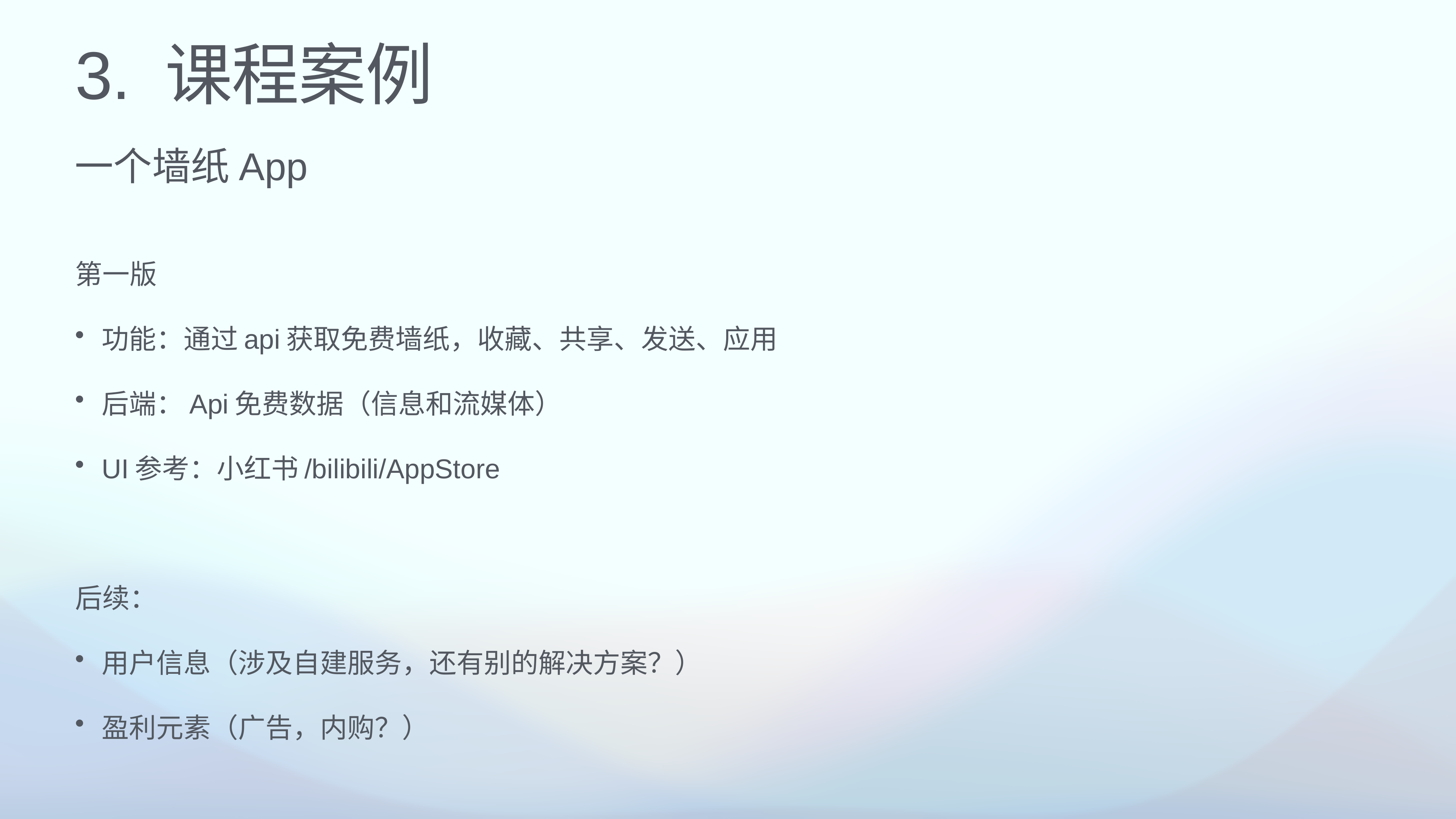

# 3. 课程案例
一个墙纸App
第一版
功能：通过api获取免费墙纸，收藏、共享、发送、应用
后端：Api免费数据（信息和流媒体）
UI参考：小红书/bilibili/AppStore

后续：
用户信息（涉及自建服务，还有别的解决方案？）
盈利元素（广告，内购？）